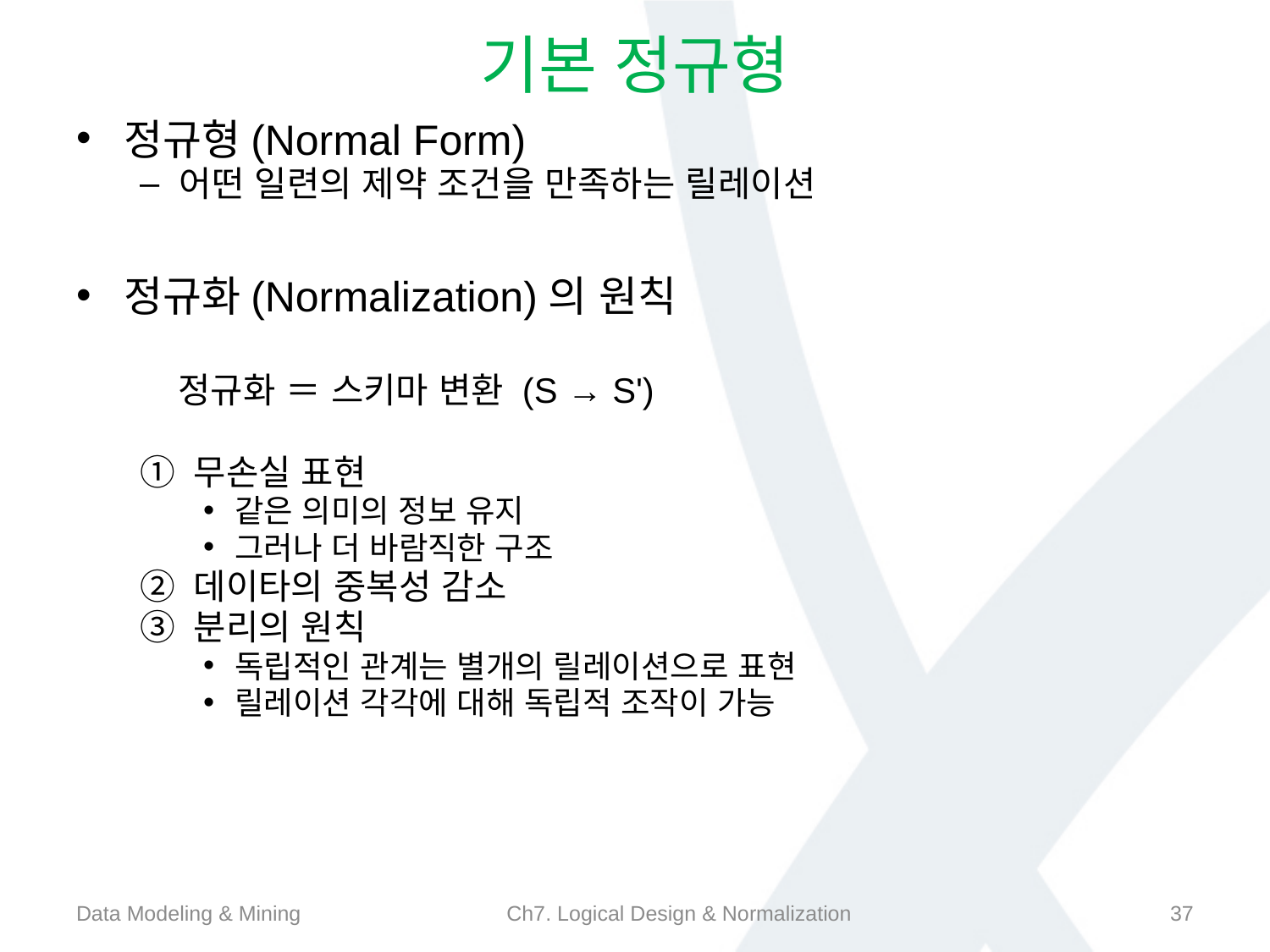

# 기본 정규형
정규형(Normal Form)
어떤 일련의 제약 조건을 만족하는 릴레이션

정규화(Normalization)의 원칙

   정규화 ＝ 스키마 변환 (S → S')

① 무손실 표현
같은 의미의 정보 유지
그러나 더 바람직한 구조
② 데이타의 중복성 감소
③ 분리의 원칙
독립적인 관계는 별개의 릴레이션으로 표현
릴레이션 각각에 대해 독립적 조작이 가능
Data Modeling & Mining
Ch7. Logical Design & Normalization
37